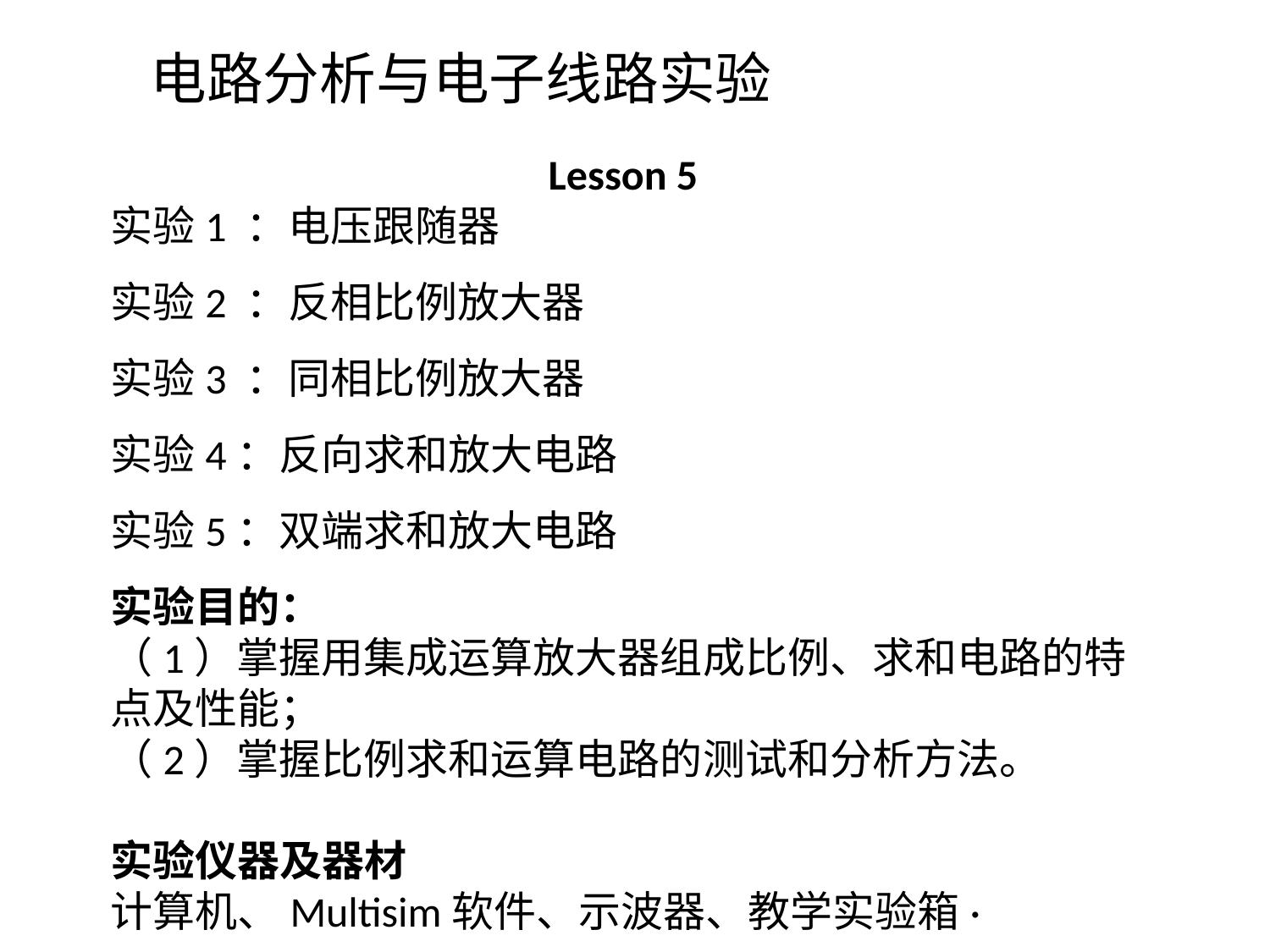

电路分析与电子线路实验
Lesson 5
实验1 ：电压跟随器
实验2 ：反相比例放大器
实验3 ：同相比例放大器
实验4：反向求和放大电路
实验5：双端求和放大电路
实验目的：
（1）掌握用集成运算放大器组成比例、求和电路的特点及性能；
（2）掌握比例求和运算电路的测试和分析方法。

实验仪器及器材
计算机、Multisim软件、示波器、教学实验箱·